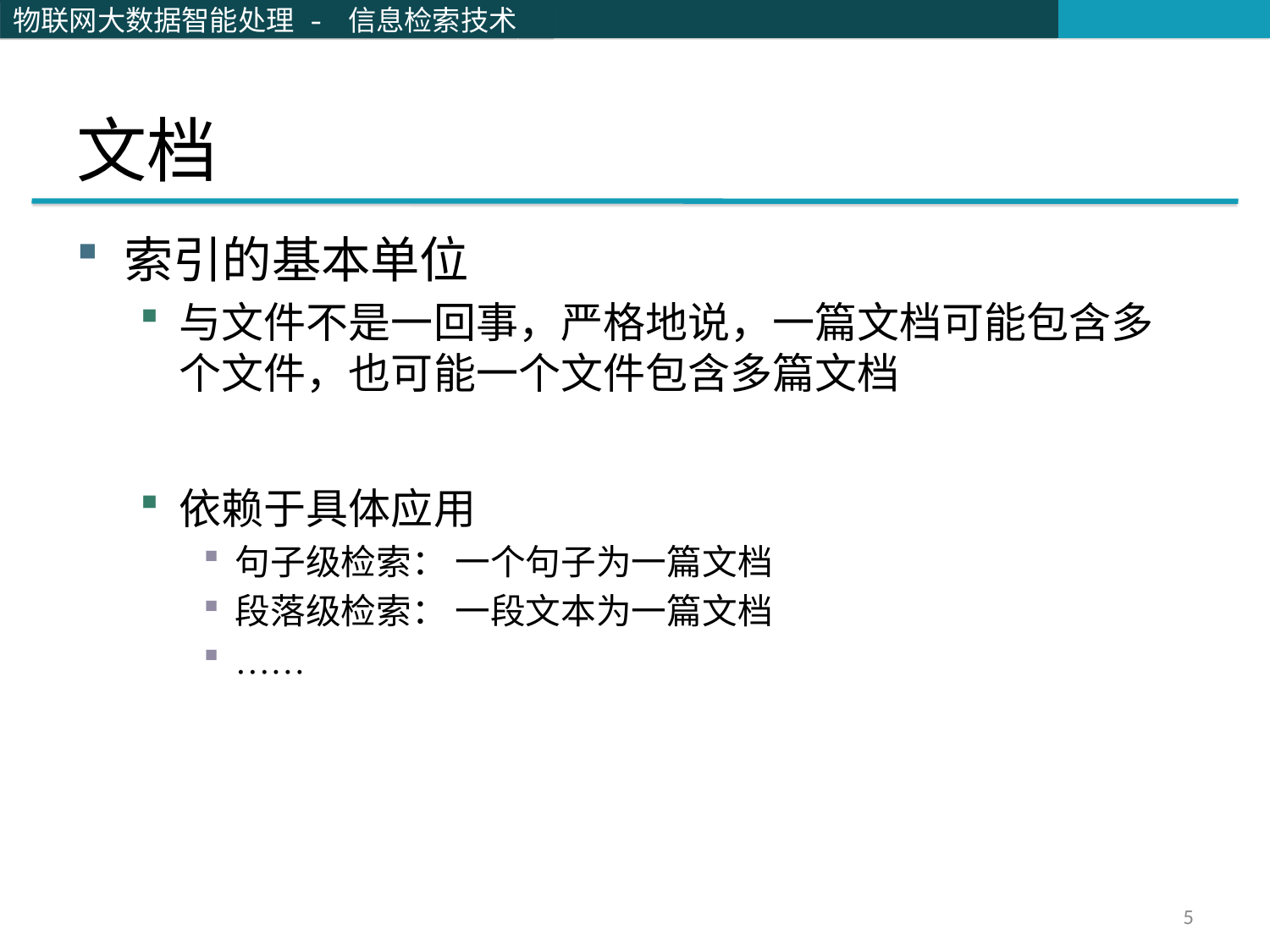

# 文档
索引的基本单位
与文件不是一回事，严格地说，一篇文档可能包含多个文件，也可能一个文件包含多篇文档

依赖于具体应用
句子级检索： 一个句子为一篇文档
段落级检索： 一段文本为一篇文档
……
5